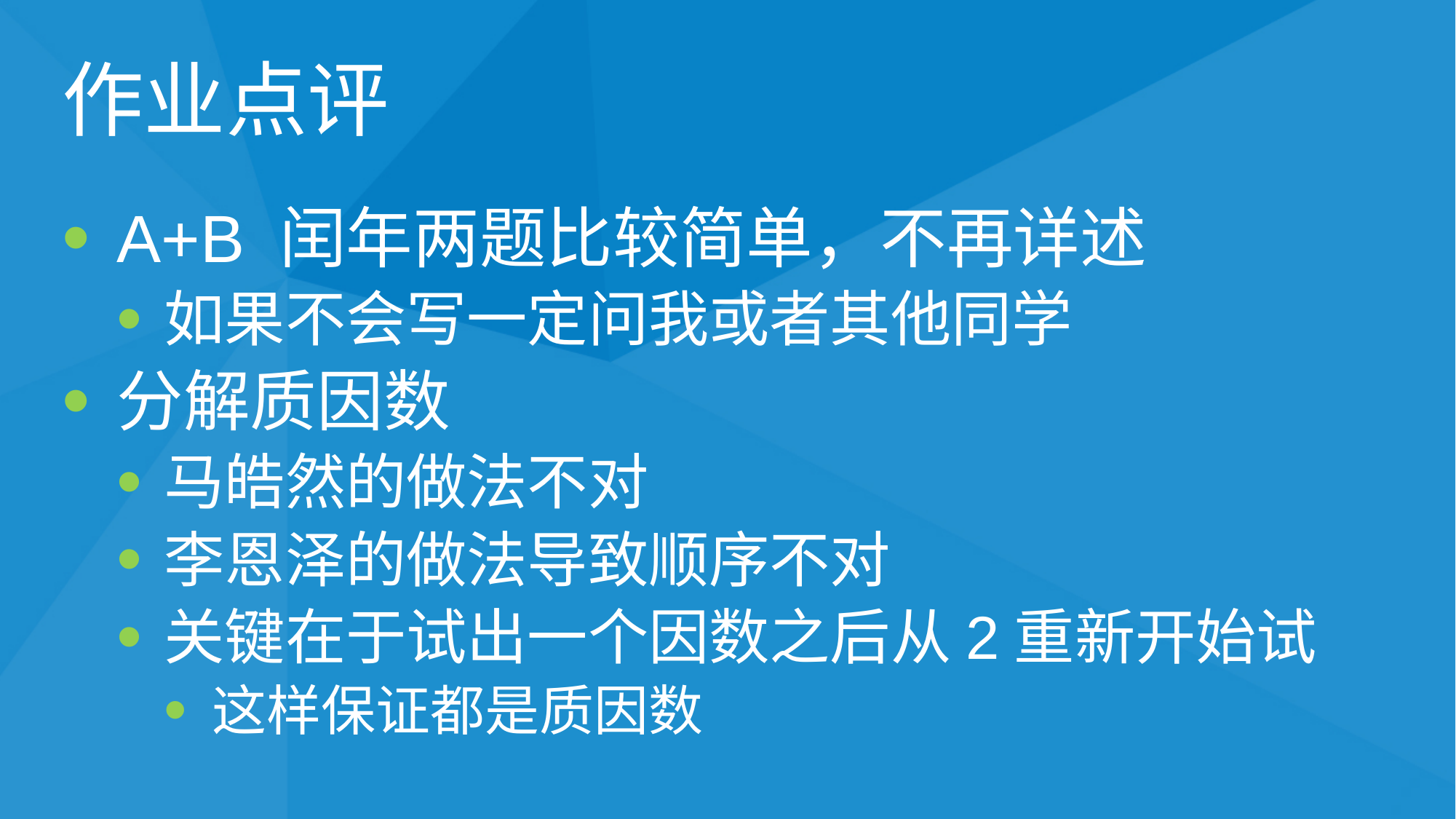

# 作业点评
A+B 闰年两题比较简单，不再详述
如果不会写一定问我或者其他同学
分解质因数
马皓然的做法不对
李恩泽的做法导致顺序不对
关键在于试出一个因数之后从2重新开始试
这样保证都是质因数